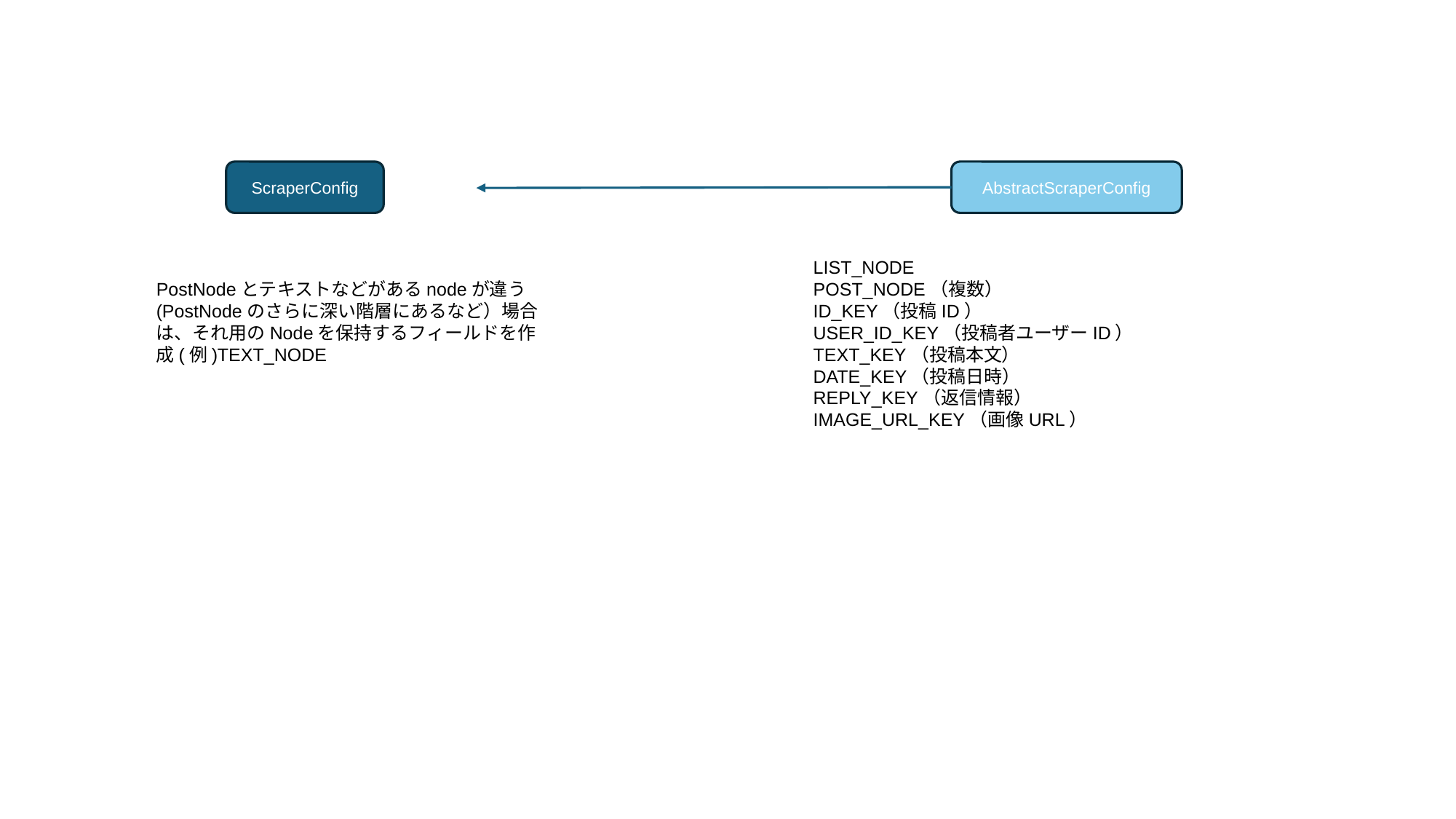

ScraperConfig
AbstractScraperConfig
LIST_NODE
POST_NODE（複数）
ID_KEY（投稿ID）
USER_ID_KEY（投稿者ユーザーID）
TEXT_KEY（投稿本文）
DATE_KEY（投稿日時）
REPLY_KEY（返信情報）
IMAGE_URL_KEY（画像URL）
PostNodeとテキストなどがあるnodeが違う(PostNodeのさらに深い階層にあるなど）場合は、それ用のNodeを保持するフィールドを作成(例)TEXT_NODE